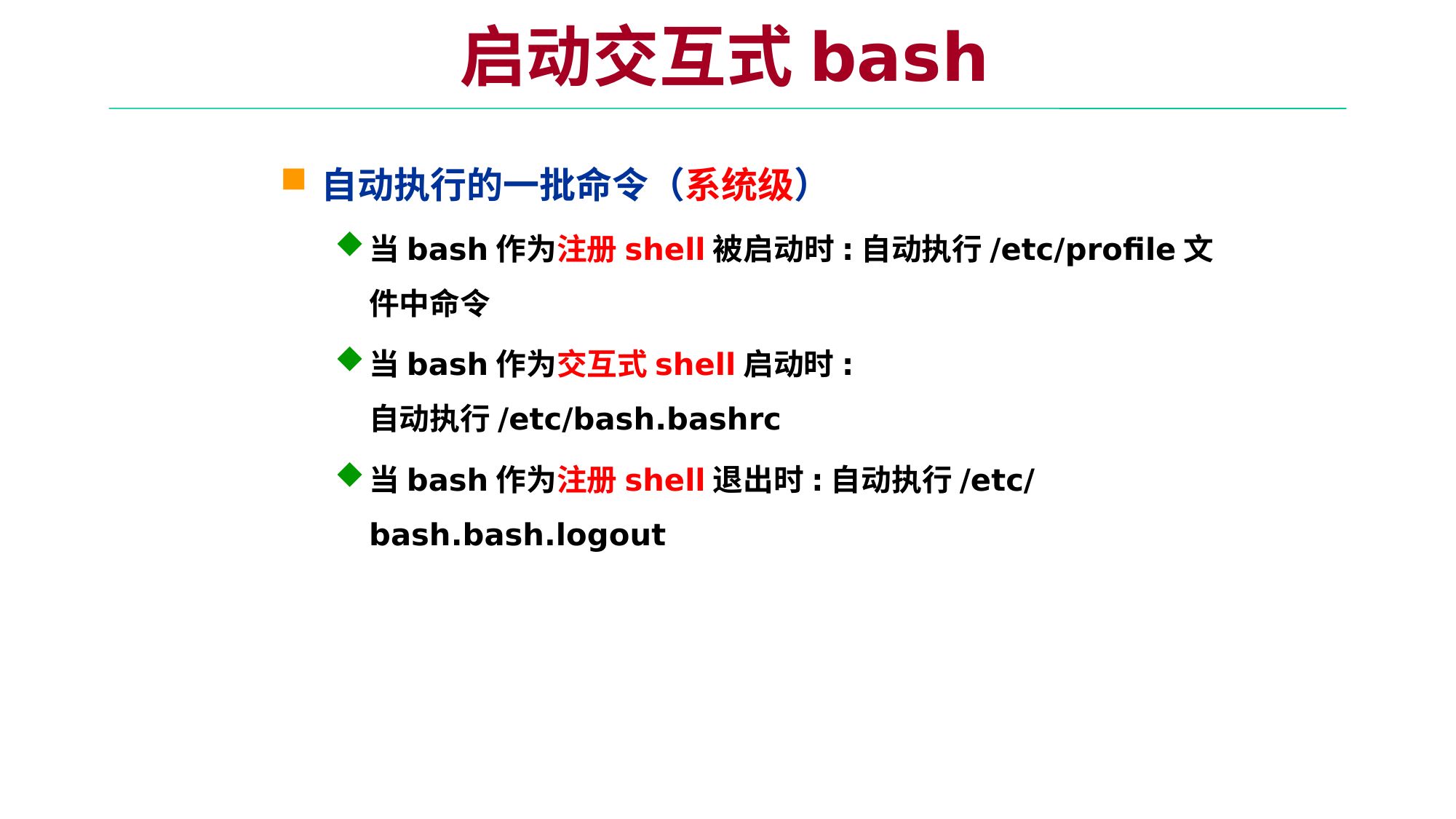

启动交互式bash
自动执行的一批命令（系统级）
当bash作为注册shell被启动时:自动执行/etc/profile文件中命令
当bash作为交互式shell启动时: 自动执行/etc/bash.bashrc
当bash作为注册shell退出时:自动执行/etc/bash.bash.logout